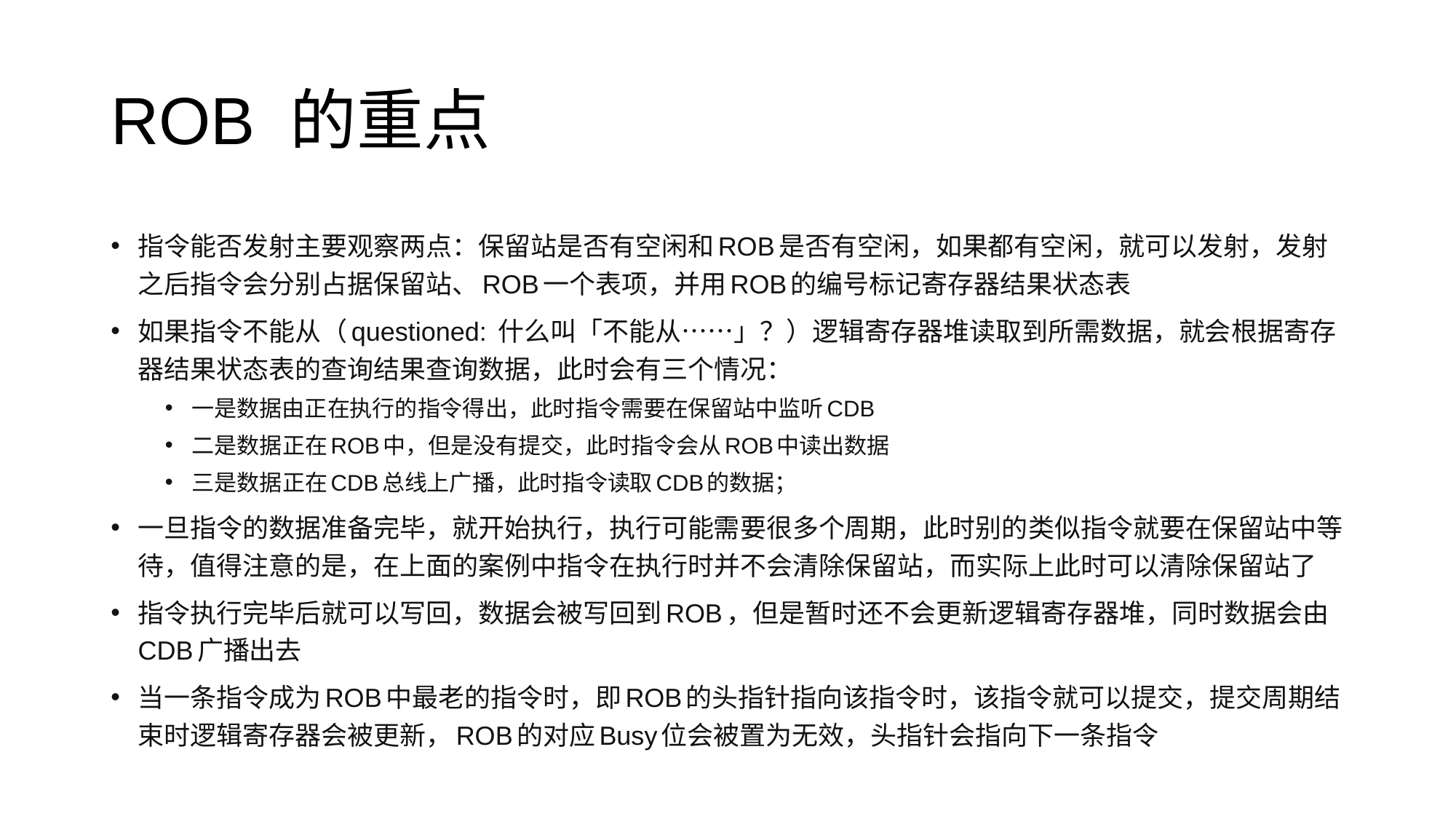

# ROB 的重点
指令能否发射主要观察两点：保留站是否有空闲和ROB是否有空闲，如果都有空闲，就可以发射，发射之后指令会分别占据保留站、ROB一个表项，并用ROB的编号标记寄存器结果状态表
如果指令不能从（questioned: 什么叫「不能从……」？）逻辑寄存器堆读取到所需数据，就会根据寄存器结果状态表的查询结果查询数据，此时会有三个情况：
一是数据由正在执行的指令得出，此时指令需要在保留站中监听CDB
二是数据正在ROB中，但是没有提交，此时指令会从ROB中读出数据
三是数据正在CDB总线上广播，此时指令读取CDB的数据；
一旦指令的数据准备完毕，就开始执行，执行可能需要很多个周期，此时别的类似指令就要在保留站中等待，值得注意的是，在上面的案例中指令在执行时并不会清除保留站，而实际上此时可以清除保留站了
指令执行完毕后就可以写回，数据会被写回到ROB，但是暂时还不会更新逻辑寄存器堆，同时数据会由CDB广播出去
当一条指令成为ROB中最老的指令时，即ROB的头指针指向该指令时，该指令就可以提交，提交周期结束时逻辑寄存器会被更新，ROB的对应Busy位会被置为无效，头指针会指向下一条指令